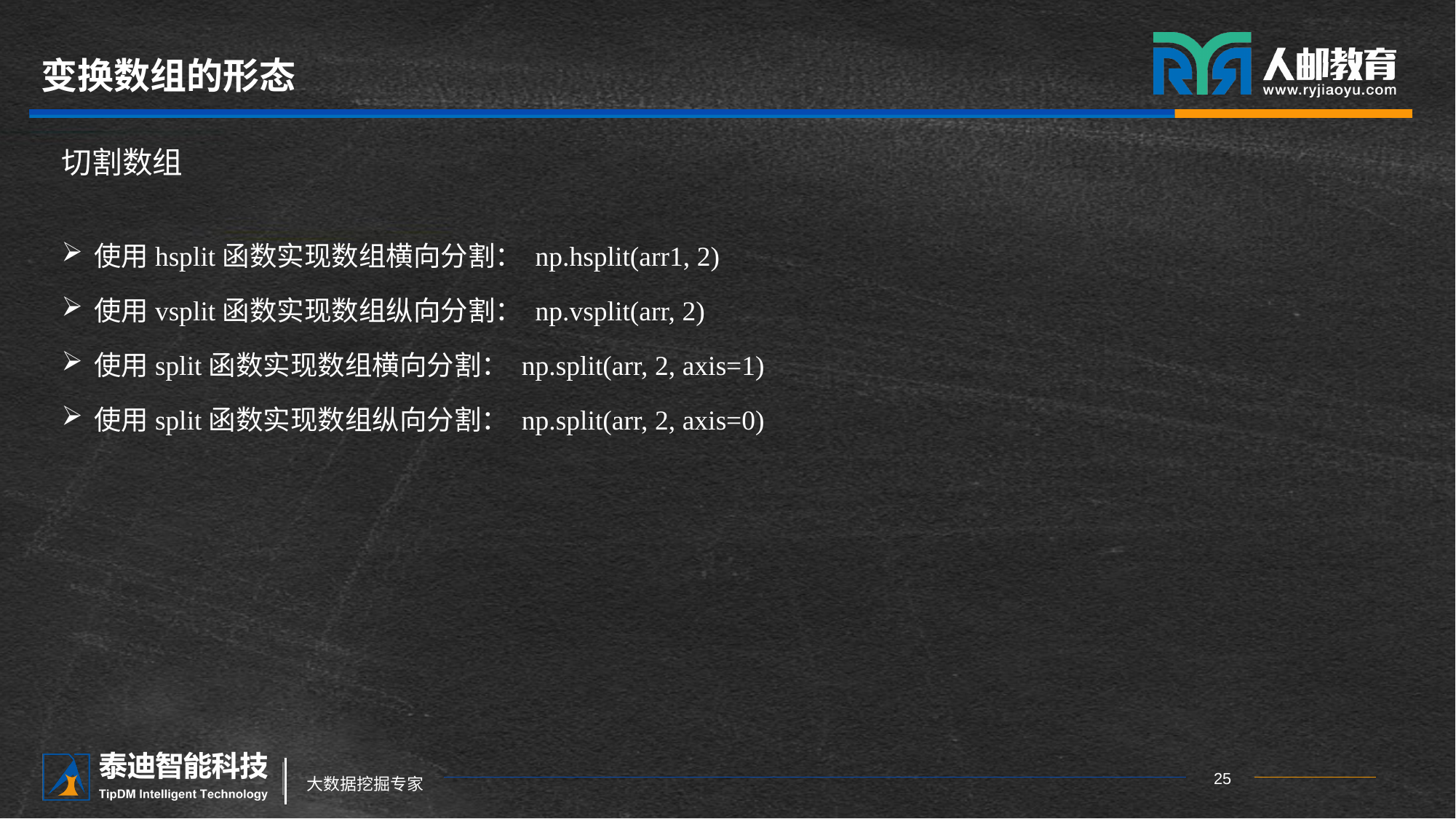

# 变换数组的形态
切割数组
使用hsplit函数实现数组横向分割： np.hsplit(arr1, 2)
使用vsplit函数实现数组纵向分割： np.vsplit(arr, 2)
使用split函数实现数组横向分割： np.split(arr, 2, axis=1)
使用split函数实现数组纵向分割： np.split(arr, 2, axis=0)